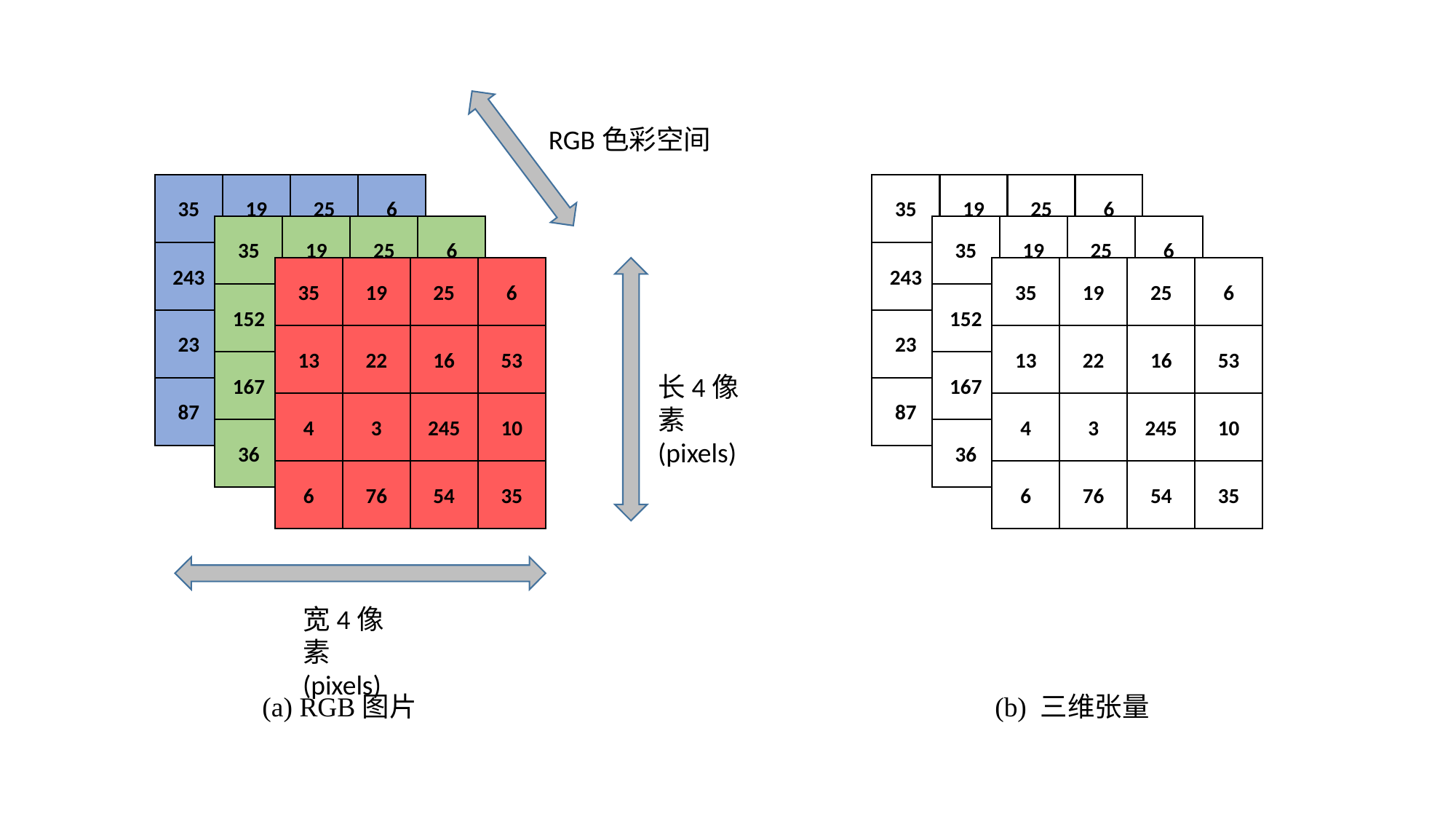

RGB色彩空间
35
19
25
6
35
19
25
6
35
19
25
6
35
19
25
6
243
22
16
53
243
22
16
53
35
19
25
6
35
19
25
6

152
22
16
53
152
22
16
53
23
3
245
10
23
3
245
10
13
22
16
53
13
22
16
53
167
3
245
10
167
3
245
10
长4像素
(pixels)
87
76
54
35
87
76
54
35

4
3
245
10
4
3
245
10
36
76
54
35
36
76
54
35
6
76
54
35
6
76
54
35
宽4像素
(pixels)
(a) RGB图片
(b) 三维张量